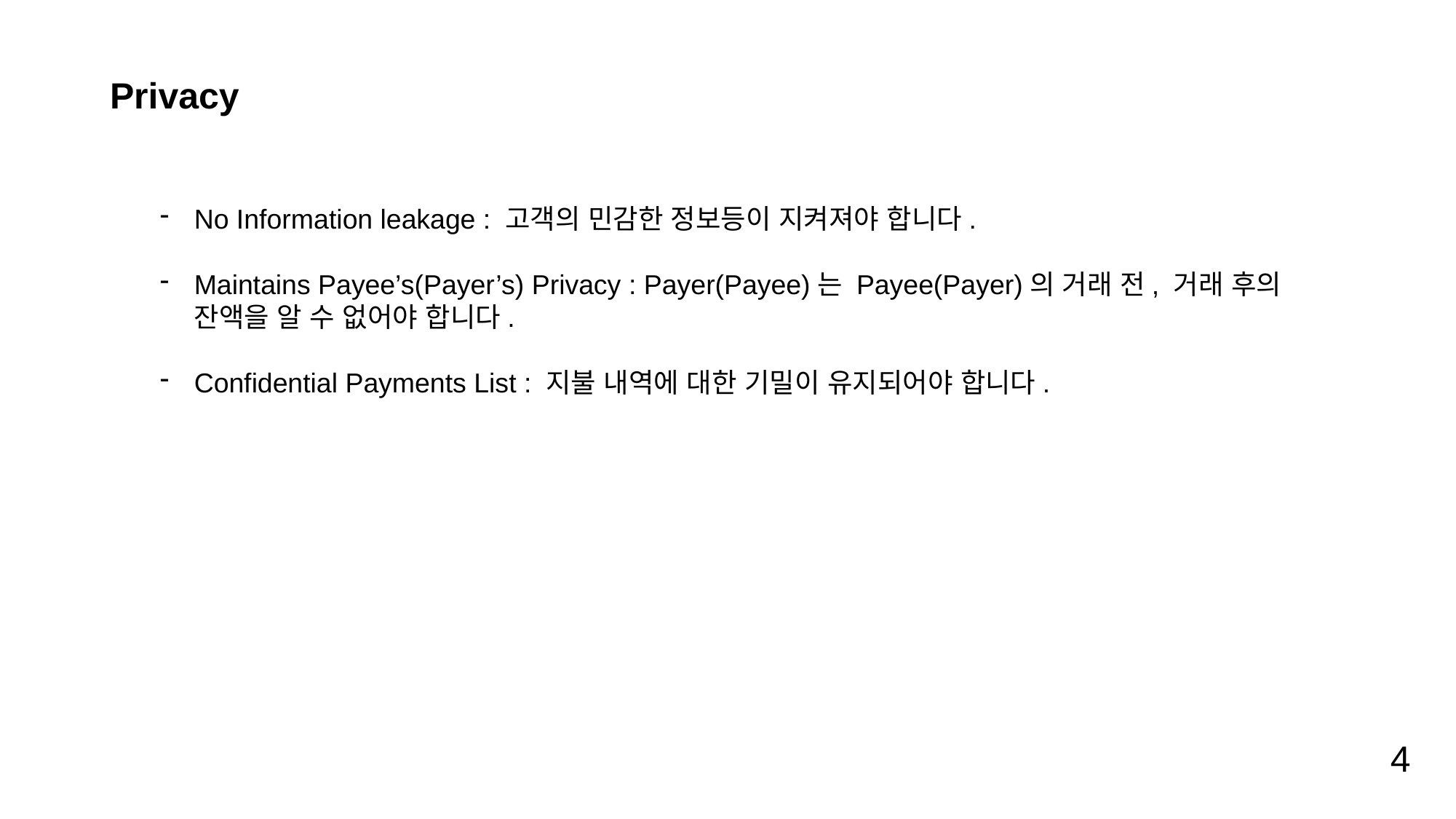

Privacy
No Information leakage : 고객의 민감한 정보등이 지켜져야 합니다.

Maintains Payee’s(Payer’s) Privacy : Payer(Payee)는 Payee(Payer)의 거래 전, 거래 후의 잔액을 알 수 없어야 합니다.

Confidential Payments List : 지불 내역에 대한 기밀이 유지되어야 합니다.
4